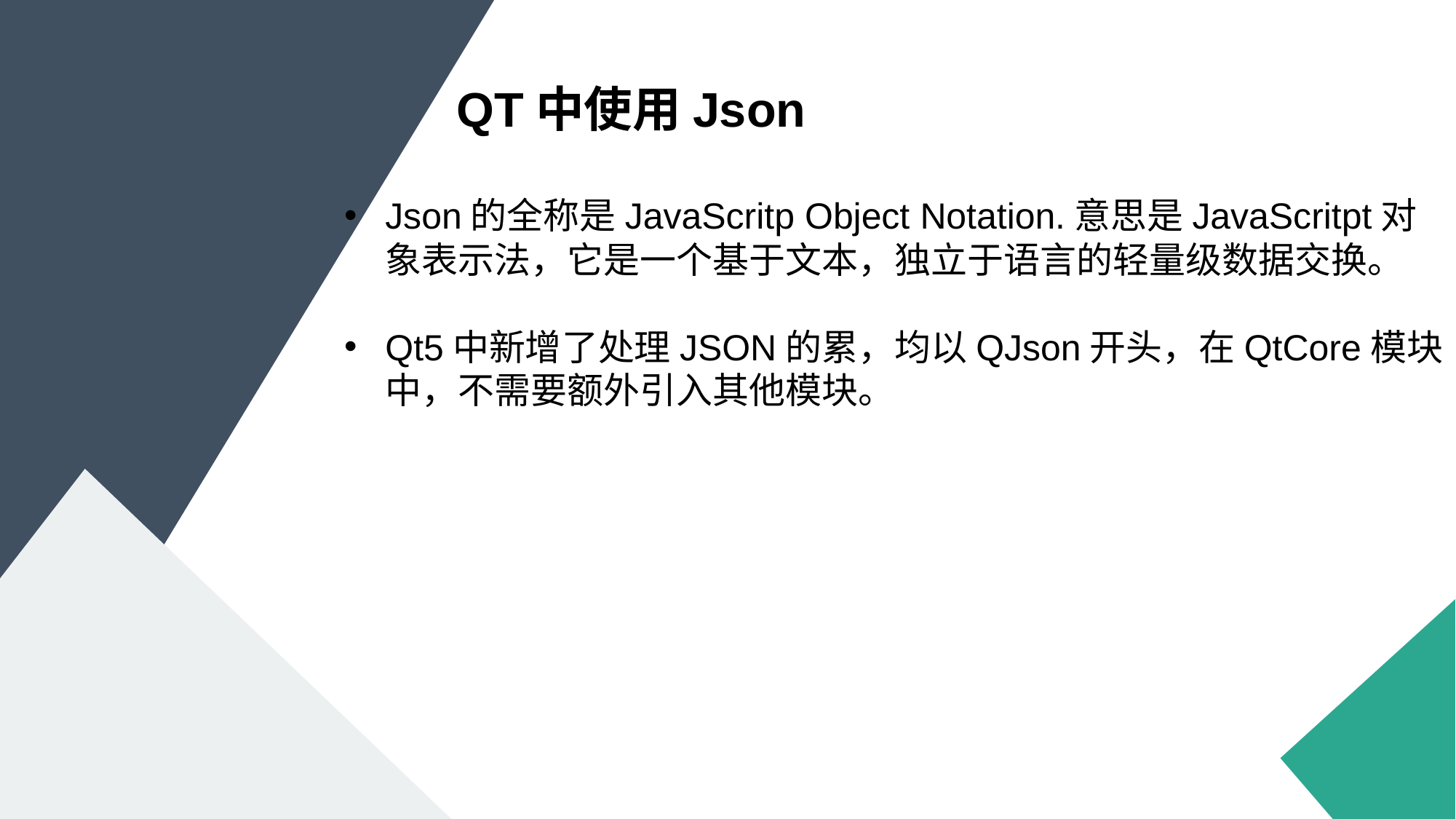

QT中使用Json
Json的全称是JavaScritp Object Notation.意思是JavaScritpt对象表示法，它是一个基于文本，独立于语言的轻量级数据交换。

Qt5中新增了处理JSON的累，均以QJson开头，在QtCore模块中，不需要额外引入其他模块。